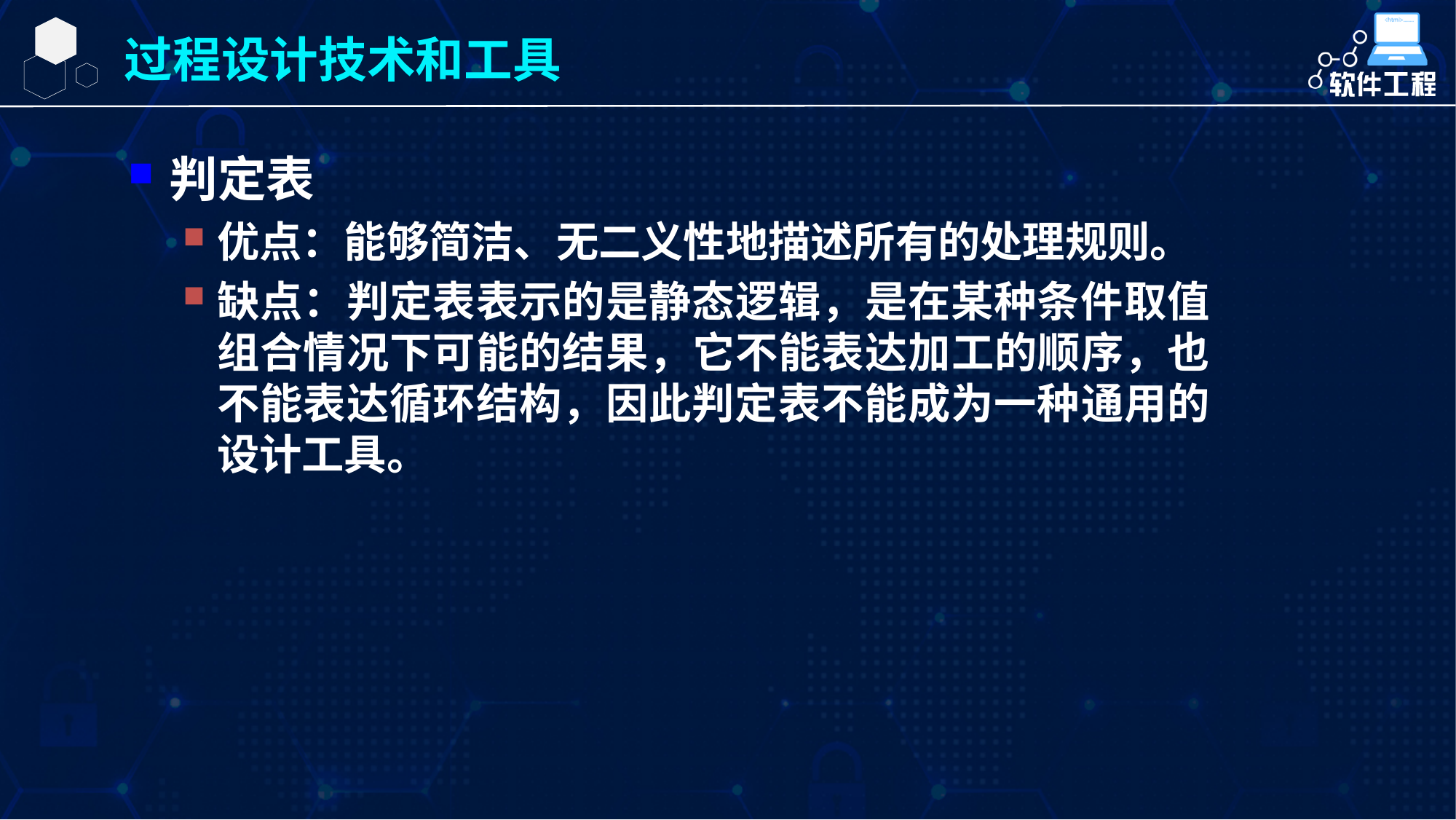

过程设计技术和工具
判定表
优点：能够简洁、无二义性地描述所有的处理规则。
缺点：判定表表示的是静态逻辑，是在某种条件取值组合情况下可能的结果，它不能表达加工的顺序，也不能表达循环结构，因此判定表不能成为一种通用的设计工具。